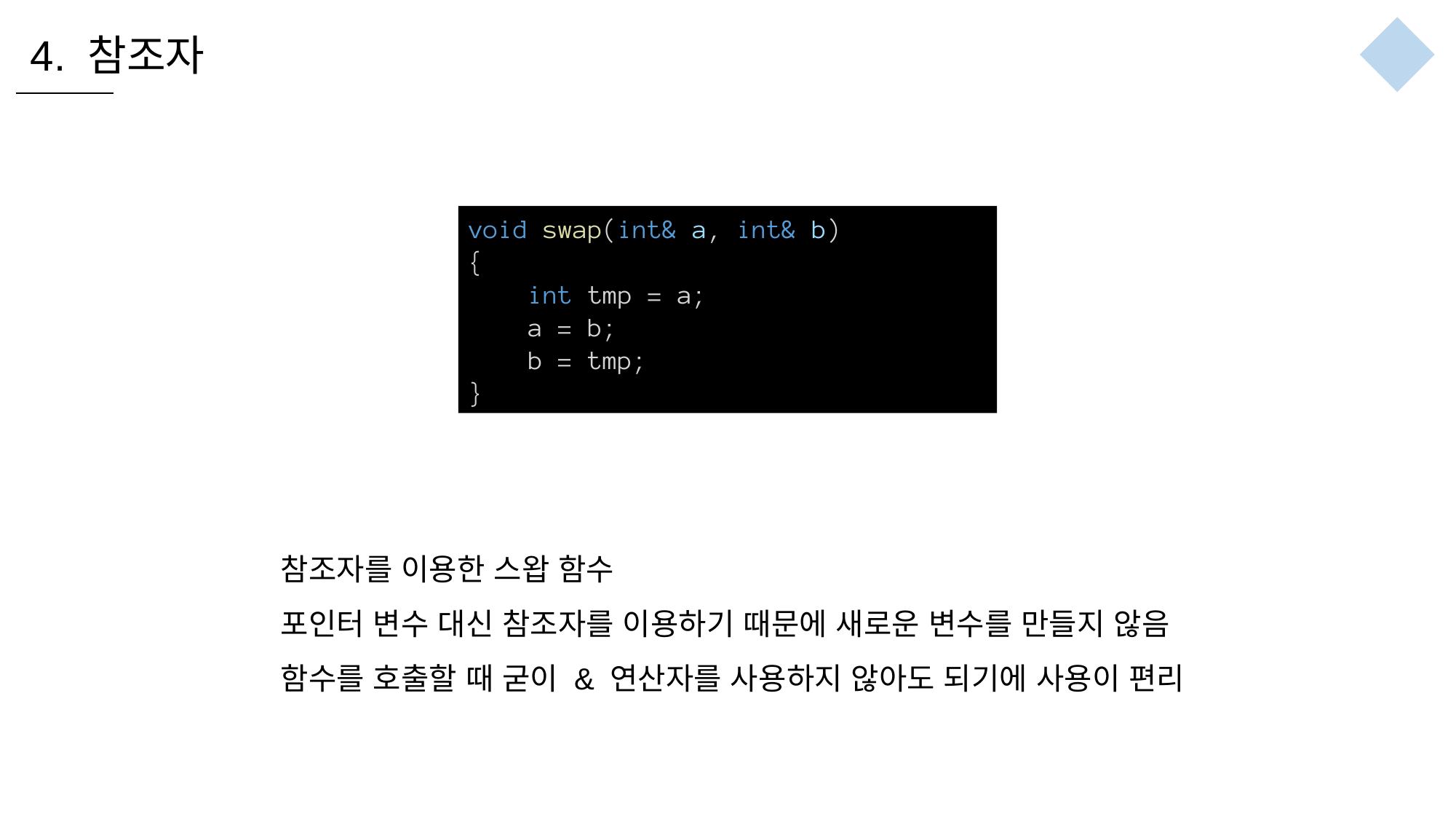

4. 참조자
void swap(int& a, int& b)
{
    int tmp = a;
    a = b;
    b = tmp;
}
참조자를 이용한 스왑 함수
포인터 변수 대신 참조자를 이용하기 때문에 새로운 변수를 만들지 않음
함수를 호출할 때 굳이 & 연산자를 사용하지 않아도 되기에 사용이 편리